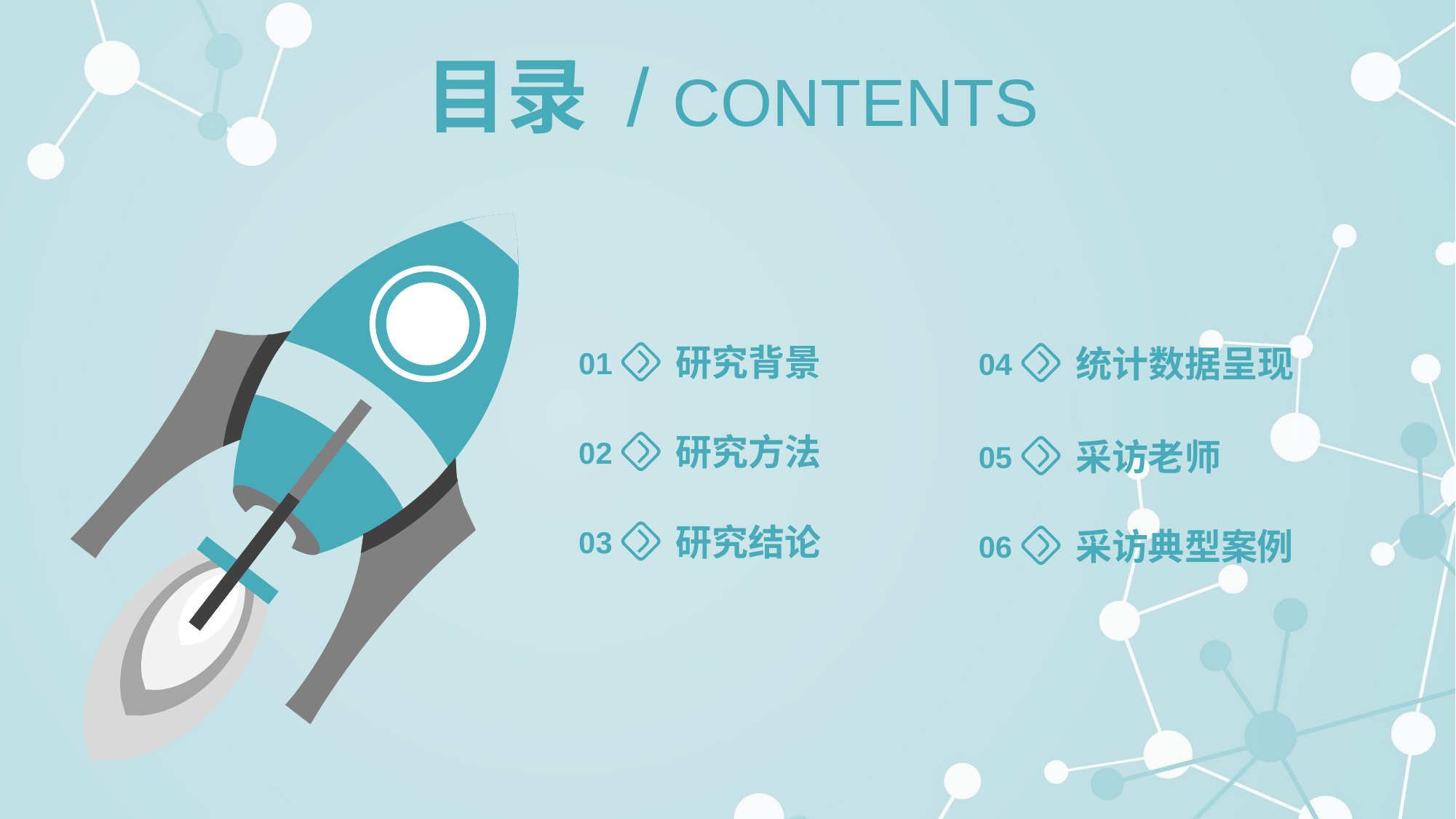

目录 / CONTENTS

研究背景
统计数据呈现
01
04

研究方法
02
采访老师
05

研究结论
03
采访典型案例
06